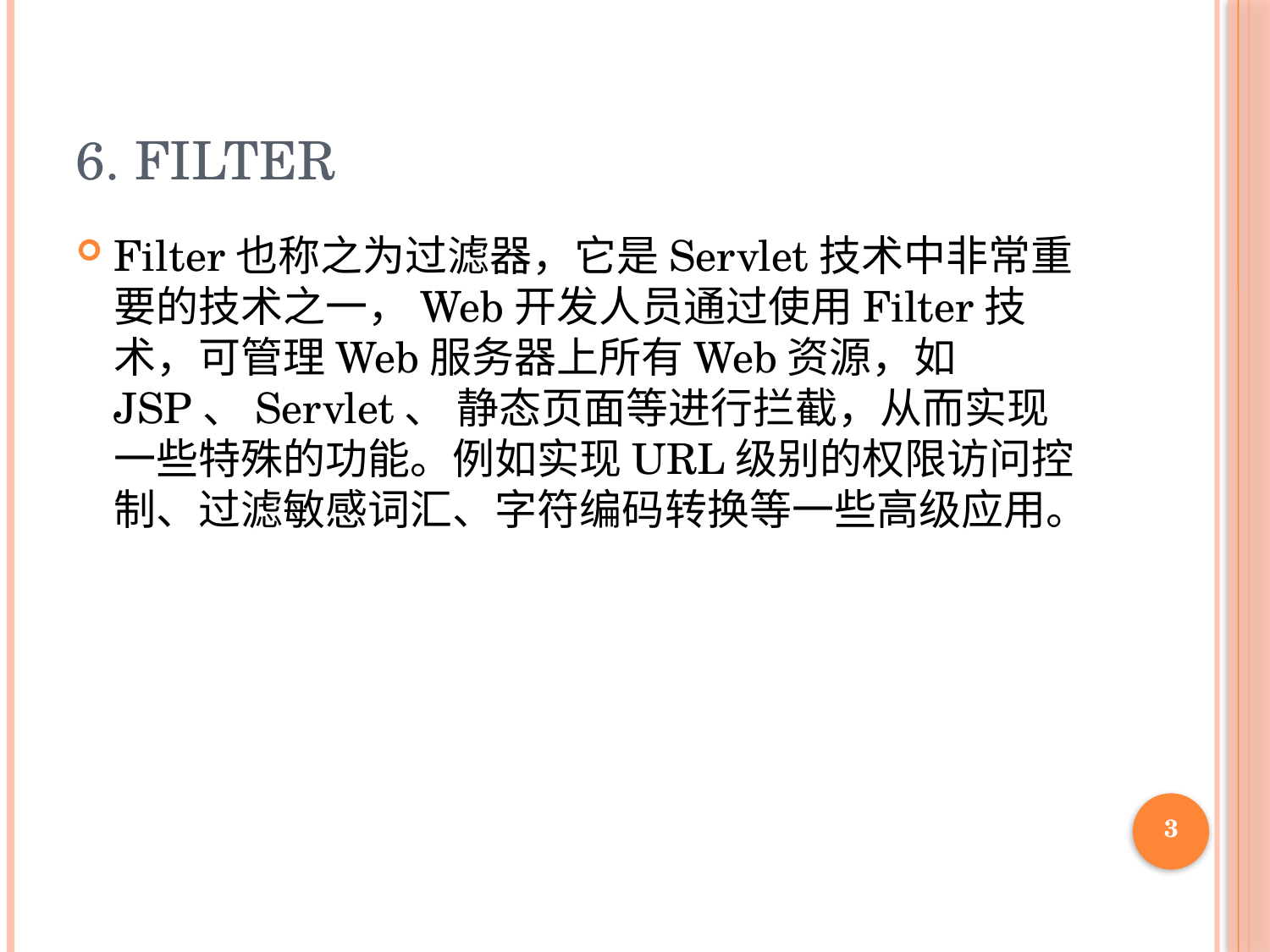

# 6. Filter
Filter也称之为过滤器，它是Servlet技术中非常重要的技术之一，Web开发人员通过使用Filter技术，可管理Web服务器上所有Web资源，如JSP、Servlet、 静态页面等进行拦截，从而实现一些特殊的功能。例如实现URL级别的权限访问控制、过滤敏感词汇、字符编码转换等一些高级应用。
3